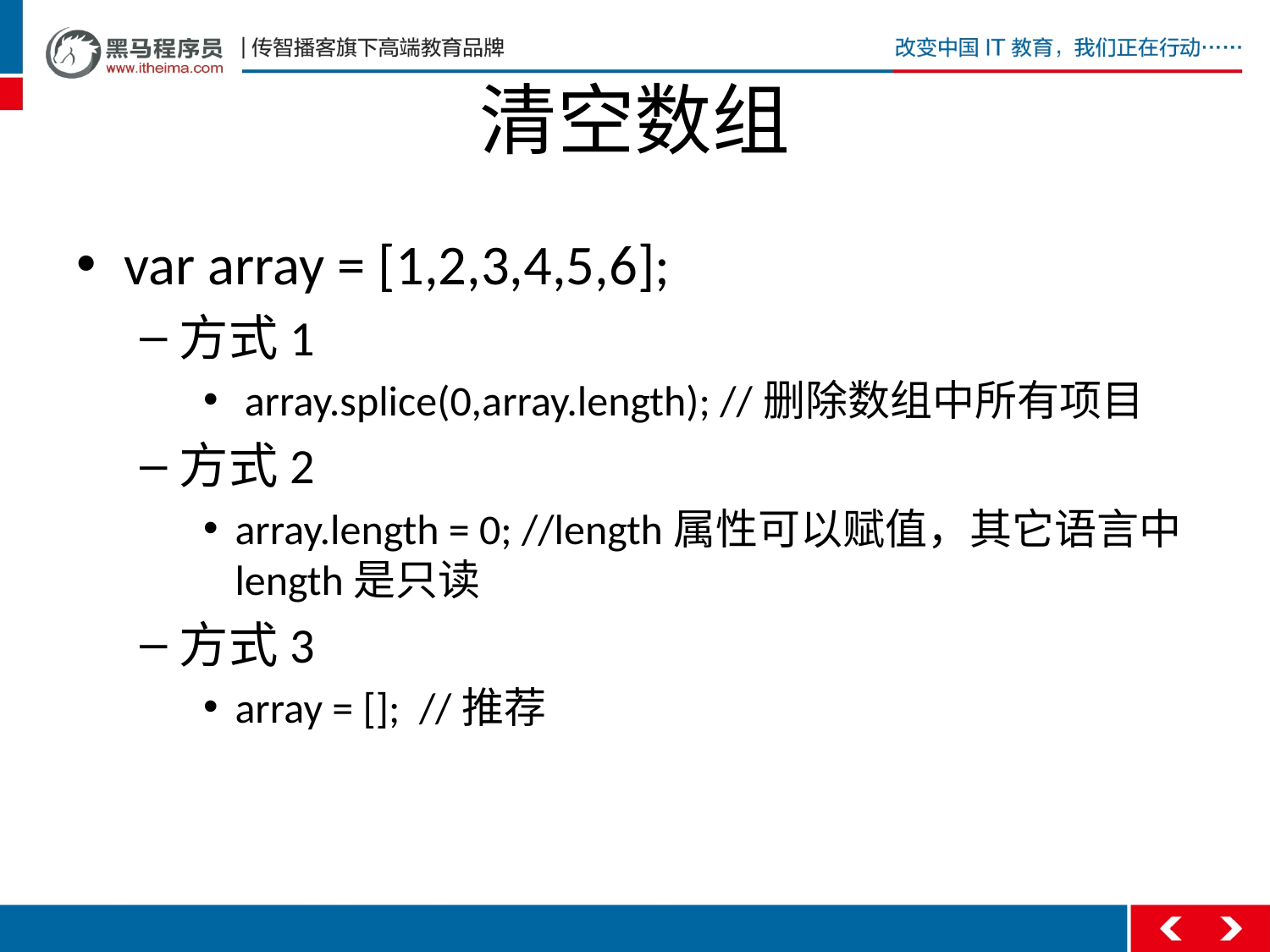

# 清空数组
var array = [1,2,3,4,5,6];
方式1
 array.splice(0,array.length); //删除数组中所有项目
方式2
array.length = 0; //length属性可以赋值，其它语言中length是只读
方式3
array = [];  //推荐